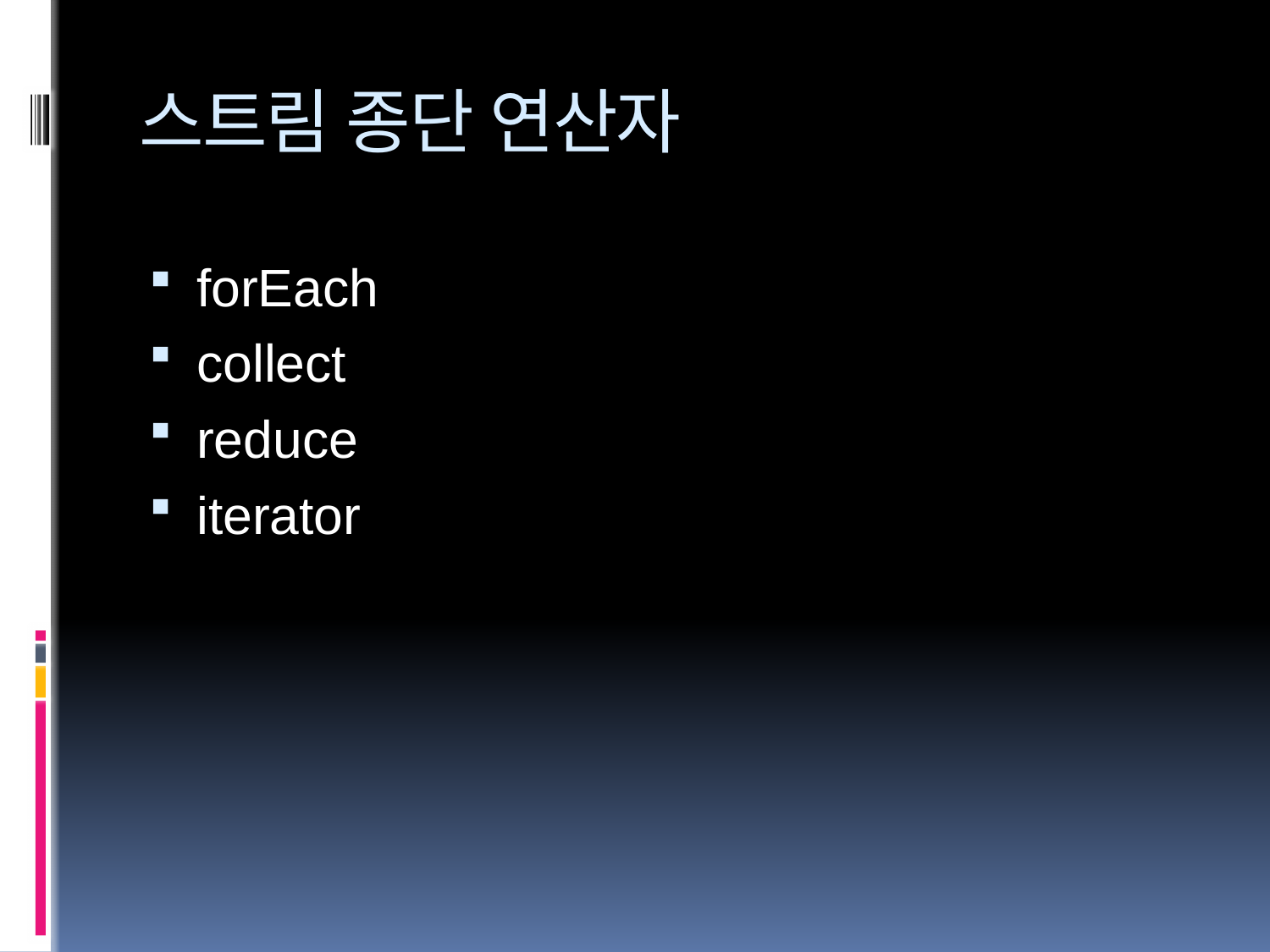

# 스트림 종단 연산자
forEach
collect
reduce
iterator